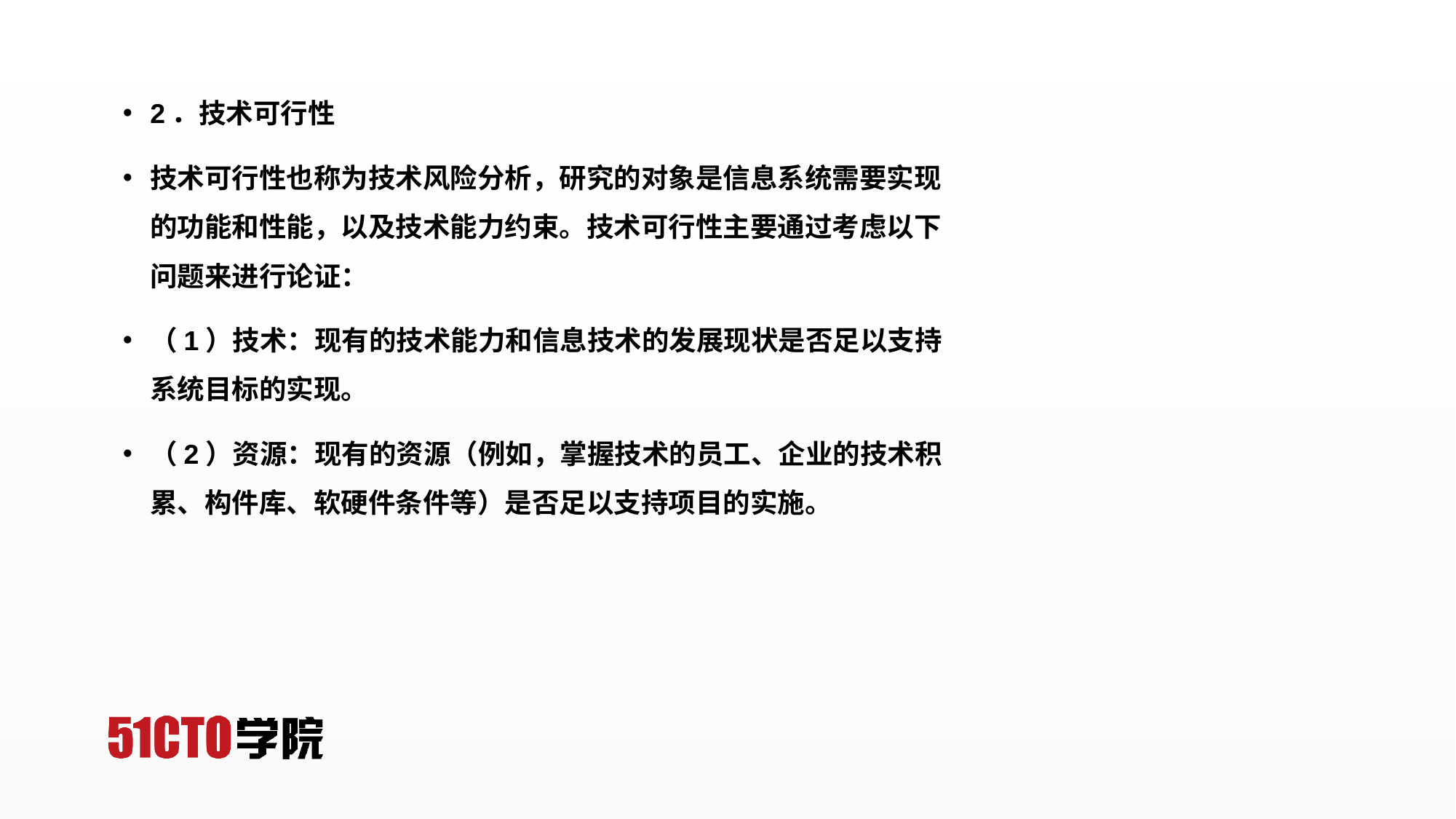

2．技术可行性
技术可行性也称为技术风险分析，研究的对象是信息系统需要实现的功能和性能，以及技术能力约束。技术可行性主要通过考虑以下问题来进行论证：
（1）技术：现有的技术能力和信息技术的发展现状是否足以支持系统目标的实现。
（2）资源：现有的资源（例如，掌握技术的员工、企业的技术积累、构件库、软硬件条件等）是否足以支持项目的实施。